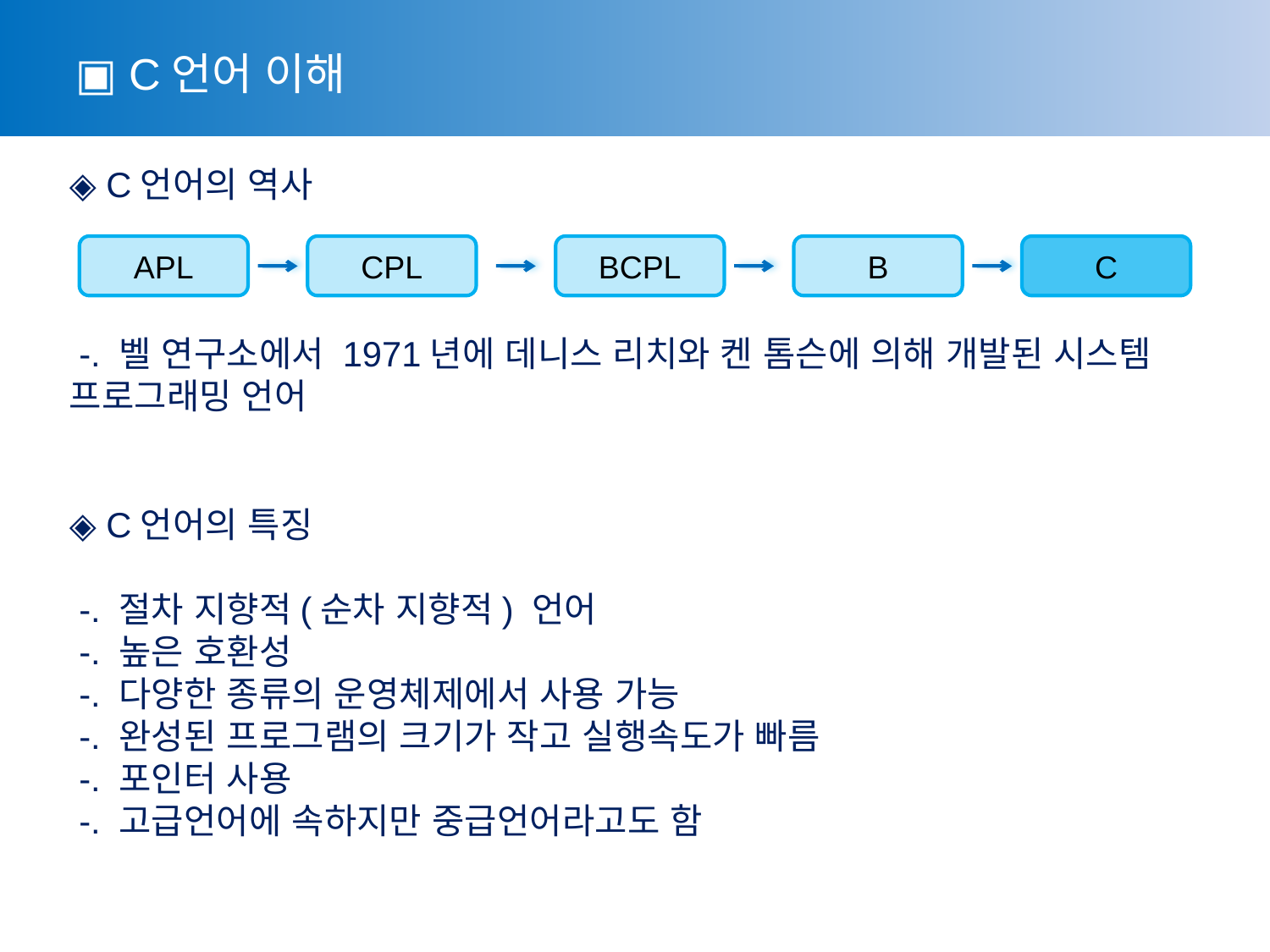

▣ C언어 이해
◈ C언어의 역사

 -. 벨 연구소에서 1971년에 데니스 리치와 켄 톰슨에 의해 개발된 시스템 프로그래밍 언어
APL
CPL
BCPL
B
C
◈ C언어의 특징

 -. 절차 지향적(순차 지향적) 언어
 -. 높은 호환성
 -. 다양한 종류의 운영체제에서 사용 가능
 -. 완성된 프로그램의 크기가 작고 실행속도가 빠름
 -. 포인터 사용
 -. 고급언어에 속하지만 중급언어라고도 함